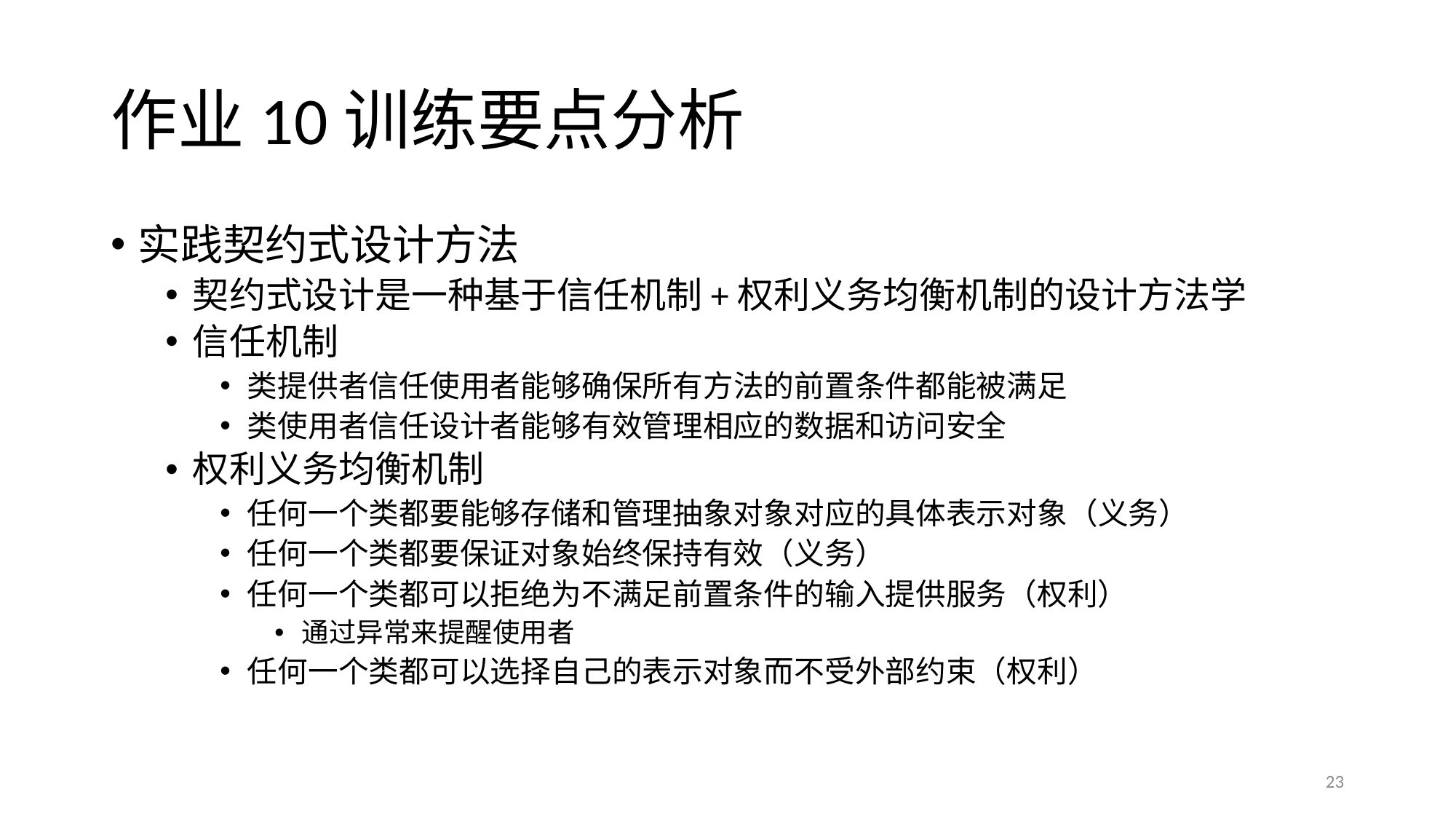

# 作业10训练要点分析
实践契约式设计方法
契约式设计是一种基于信任机制+权利义务均衡机制的设计方法学
信任机制
类提供者信任使用者能够确保所有方法的前置条件都能被满足
类使用者信任设计者能够有效管理相应的数据和访问安全
权利义务均衡机制
任何一个类都要能够存储和管理抽象对象对应的具体表示对象（义务）
任何一个类都要保证对象始终保持有效（义务）
任何一个类都可以拒绝为不满足前置条件的输入提供服务（权利）
通过异常来提醒使用者
任何一个类都可以选择自己的表示对象而不受外部约束（权利）
23